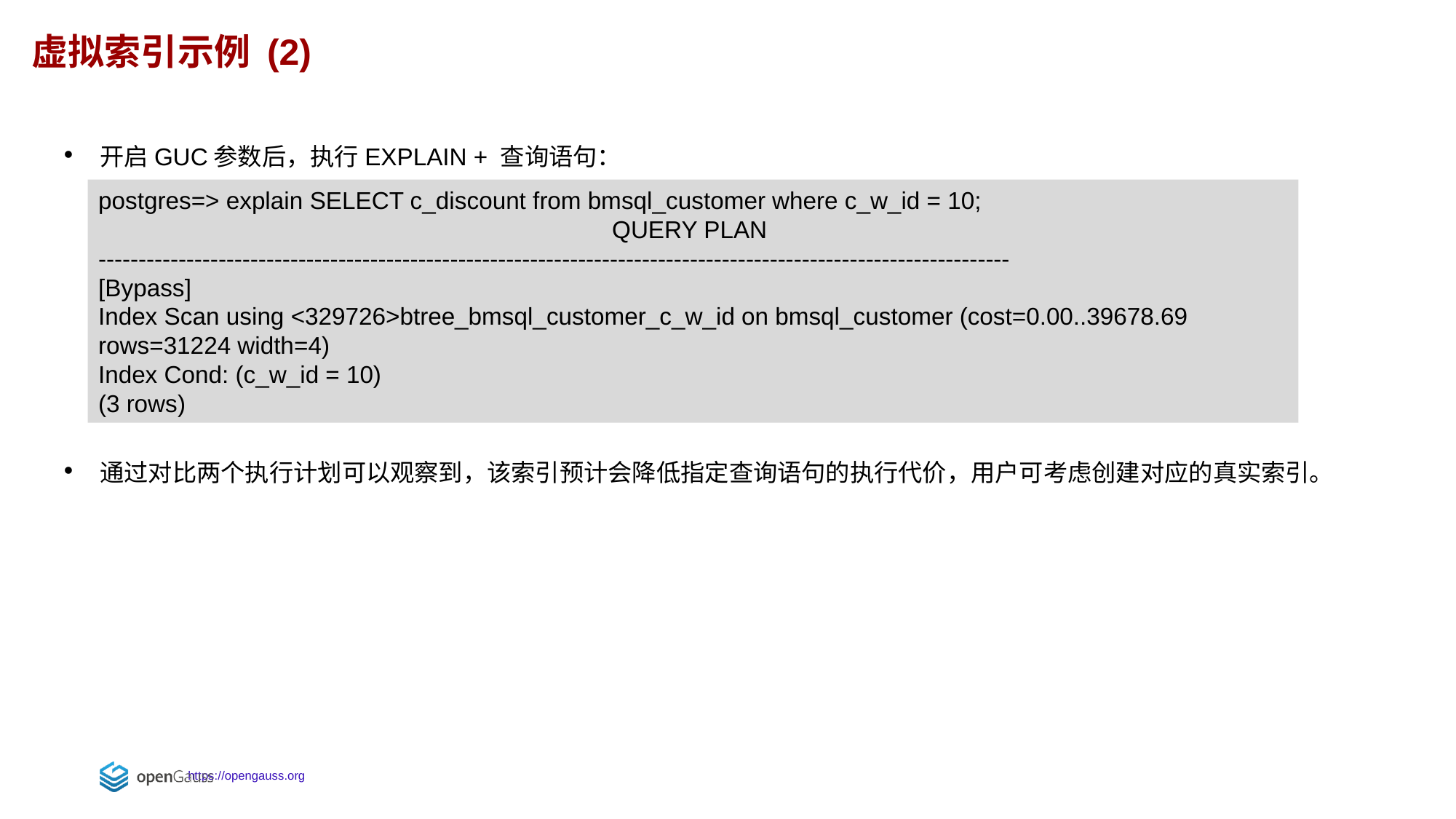

虚拟索引示例 (2)
开启GUC参数后，执行EXPLAIN + 查询语句：

通过对比两个执行计划可以观察到，该索引预计会降低指定查询语句的执行代价，用户可考虑创建对应的真实索引。

postgres=> explain SELECT c_discount from bmsql_customer where c_w_id = 10;
QUERY PLAN
------------------------------------------------------------------------------------------------------------------
[Bypass]
Index Scan using <329726>btree_bmsql_customer_c_w_id on bmsql_customer (cost=0.00..39678.69 rows=31224 width=4)
Index Cond: (c_w_id = 10)
(3 rows)